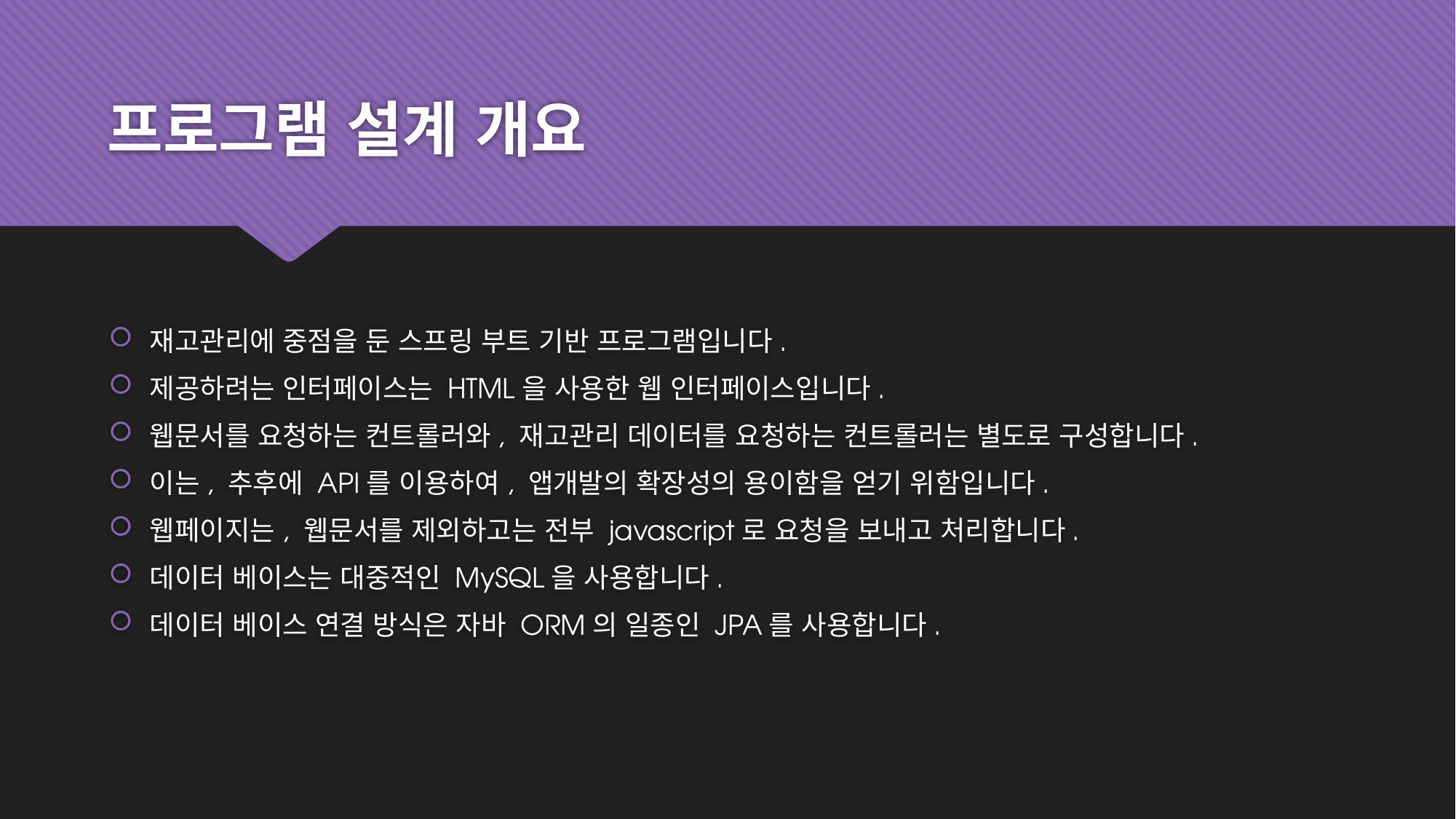

# 프로그램 설계 개요
재고관리에 중점을 둔 스프링 부트 기반 프로그램입니다.
제공하려는 인터페이스는 HTML을 사용한 웹 인터페이스입니다.
웹문서를 요청하는 컨트롤러와, 재고관리 데이터를 요청하는 컨트롤러는 별도로 구성합니다.
이는, 추후에 API를 이용하여, 앱개발의 확장성의 용이함을 얻기 위함입니다.
웹페이지는, 웹문서를 제외하고는 전부 javascript로 요청을 보내고 처리합니다.
데이터 베이스는 대중적인 MySQL을 사용합니다.
데이터 베이스 연결 방식은 자바 ORM의 일종인 JPA를 사용합니다.